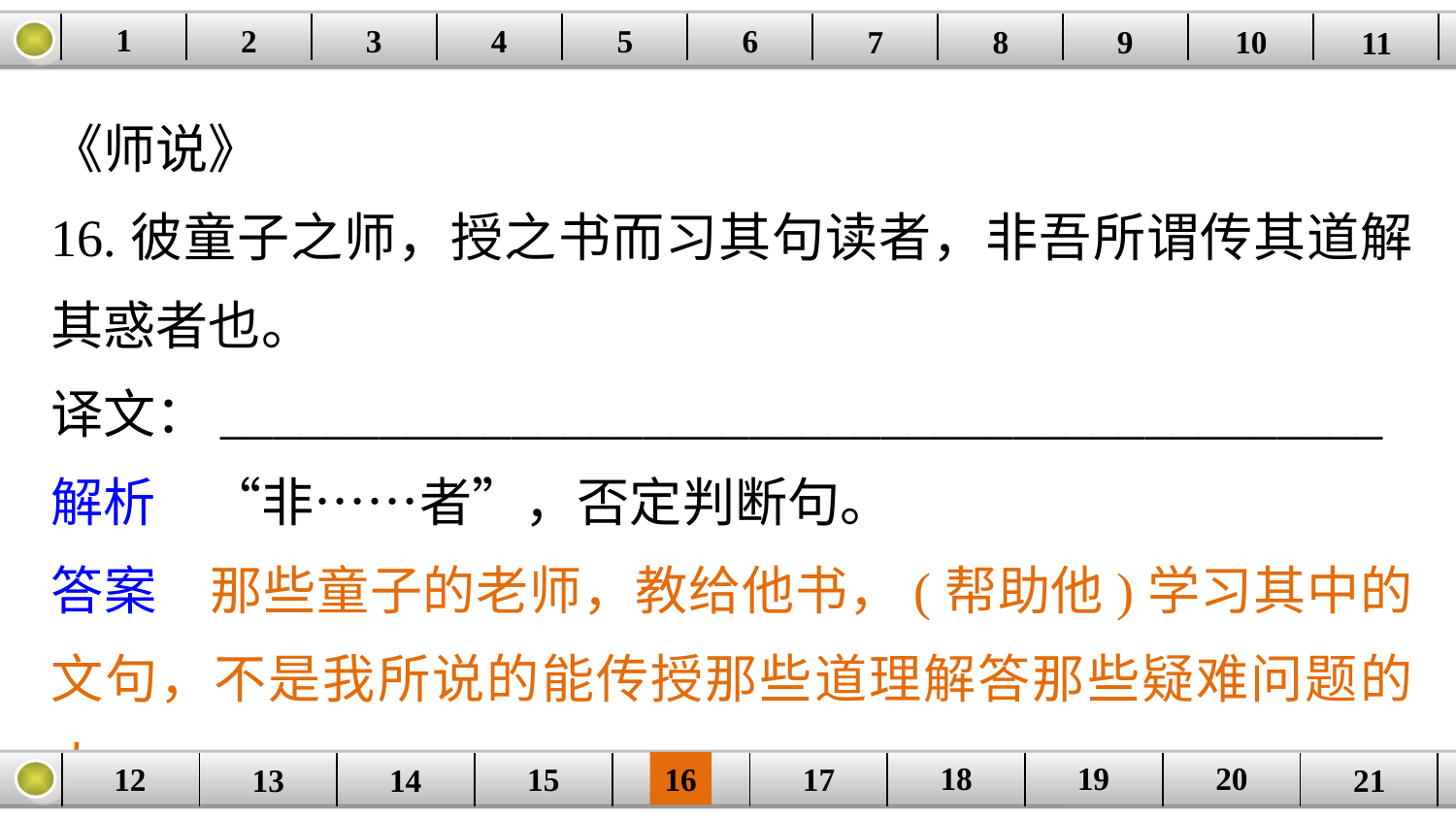

1
2
3
4
|  |  |  |  |  |  |  |  |  |  |  |
| --- | --- | --- | --- | --- | --- | --- | --- | --- | --- | --- |
5
6
7
8
9
10
11

《师说》
16.彼童子之师，授之书而习其句读者，非吾所谓传其道解其惑者也。
译文：____________________________________________
解析　“非……者”，否定判断句。
答案　那些童子的老师，教给他书，(帮助他)学习其中的文句，不是我所说的能传授那些道理解答那些疑难问题的人。
20
19

18
17
16
12
15
14
|  |  |  |  |  |  |  |  |  |  |
| --- | --- | --- | --- | --- | --- | --- | --- | --- | --- |
13
21